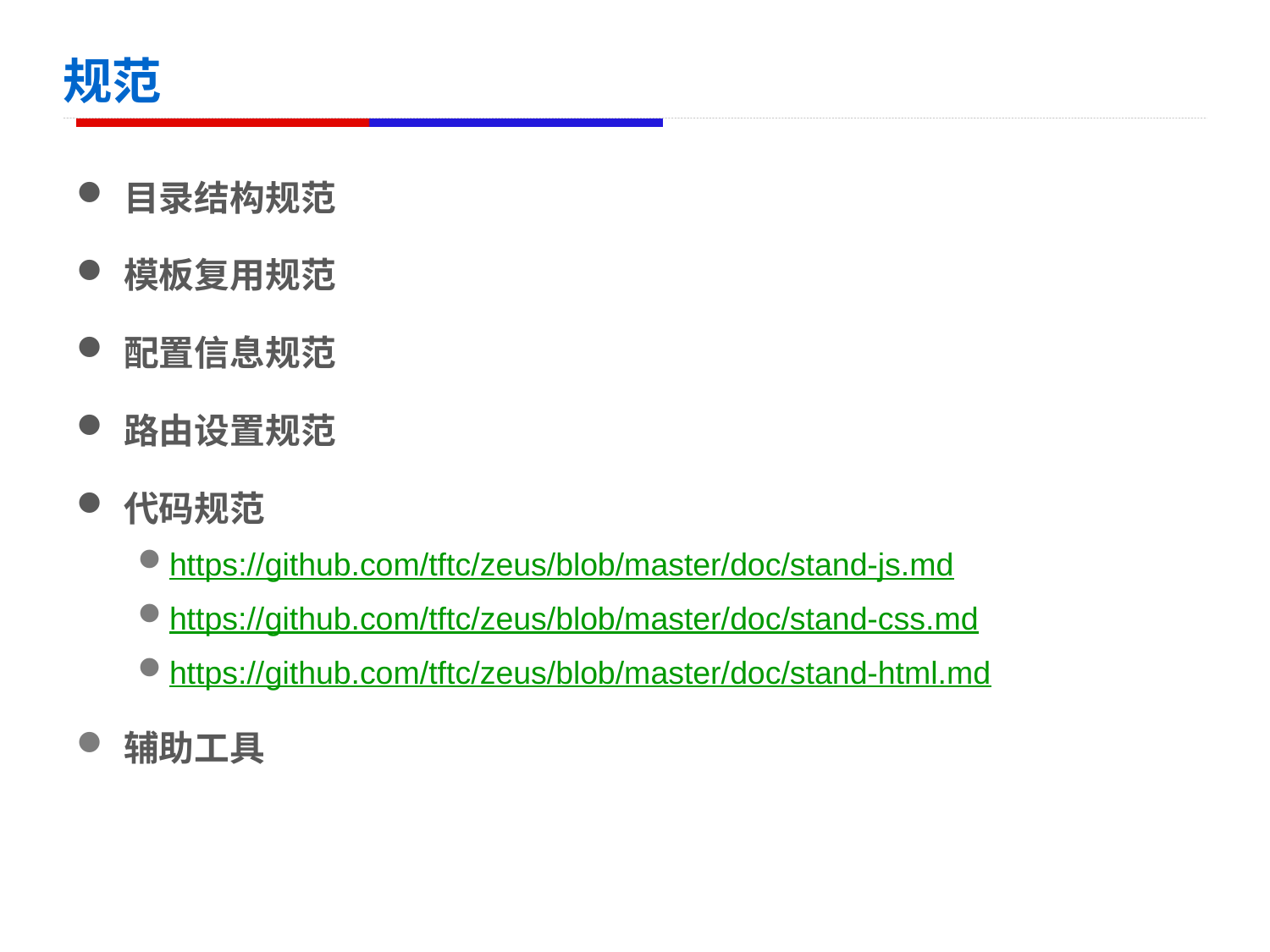

# 规范
目录结构规范
模板复用规范
配置信息规范
路由设置规范
代码规范
https://github.com/tftc/zeus/blob/master/doc/stand-js.md
https://github.com/tftc/zeus/blob/master/doc/stand-css.md
https://github.com/tftc/zeus/blob/master/doc/stand-html.md
辅助工具